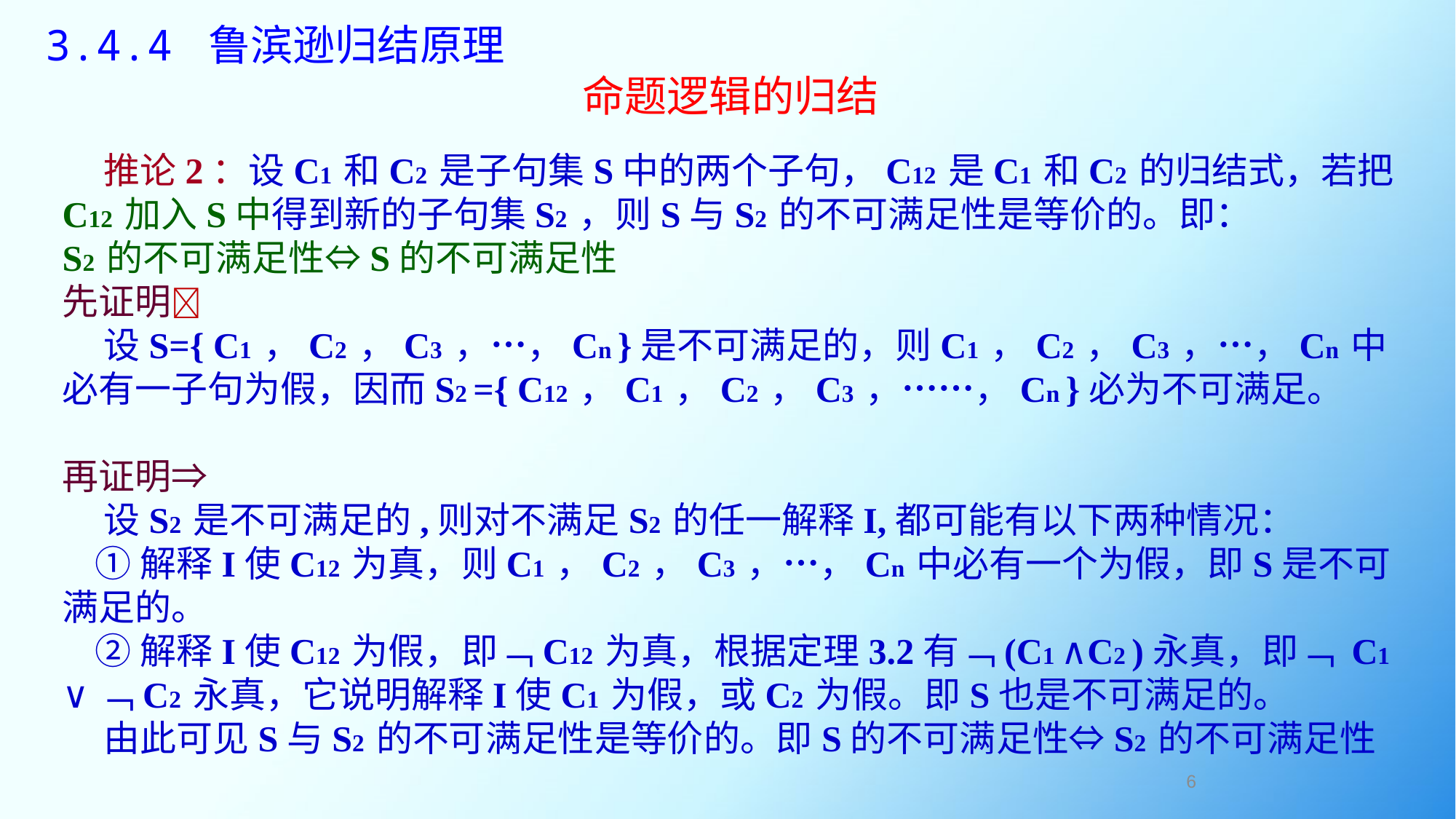

# 3.4.4 鲁滨逊归结原理
命题逻辑的归结
    推论2：设C1 和C2 是子句集S中的两个子句，C12 是C1 和C2 的归结式，若把C12 加入S中得到新的子句集S2 ，则S与S2 的不可满足性是等价的。即：
S2 的不可满足性⇔S的不可满足性
先证明⇐
    设S={ C1 ，C2 ，C3 ，…，Cn }是不可满足的，则C1 ，C2 ，C3 ，…，Cn 中必有一子句为假，因而S2 ={ C12 ，C1 ，C2 ，C3 ，……，Cn }必为不可满足。

再证明⇒
    设S2 是不可满足的,则对不满足S2 的任一解释I,都可能有以下两种情况：
    ①解释I使C12 为真，则C1 ，C2 ，C3 ，…，Cn 中必有一个为假，即S是不可满足的。
    ②解释I使C12 为假，即﹁C12 为真，根据定理3.2有﹁(C1 ∧C2 )永真，即﹁ C1 ∨﹁C2 永真，它说明解释I使C1 为假，或C2 为假。即S也是不可满足的。
    由此可见S与S2 的不可满足性是等价的。即S的不可满足性⇔S2 的不可满足性
6